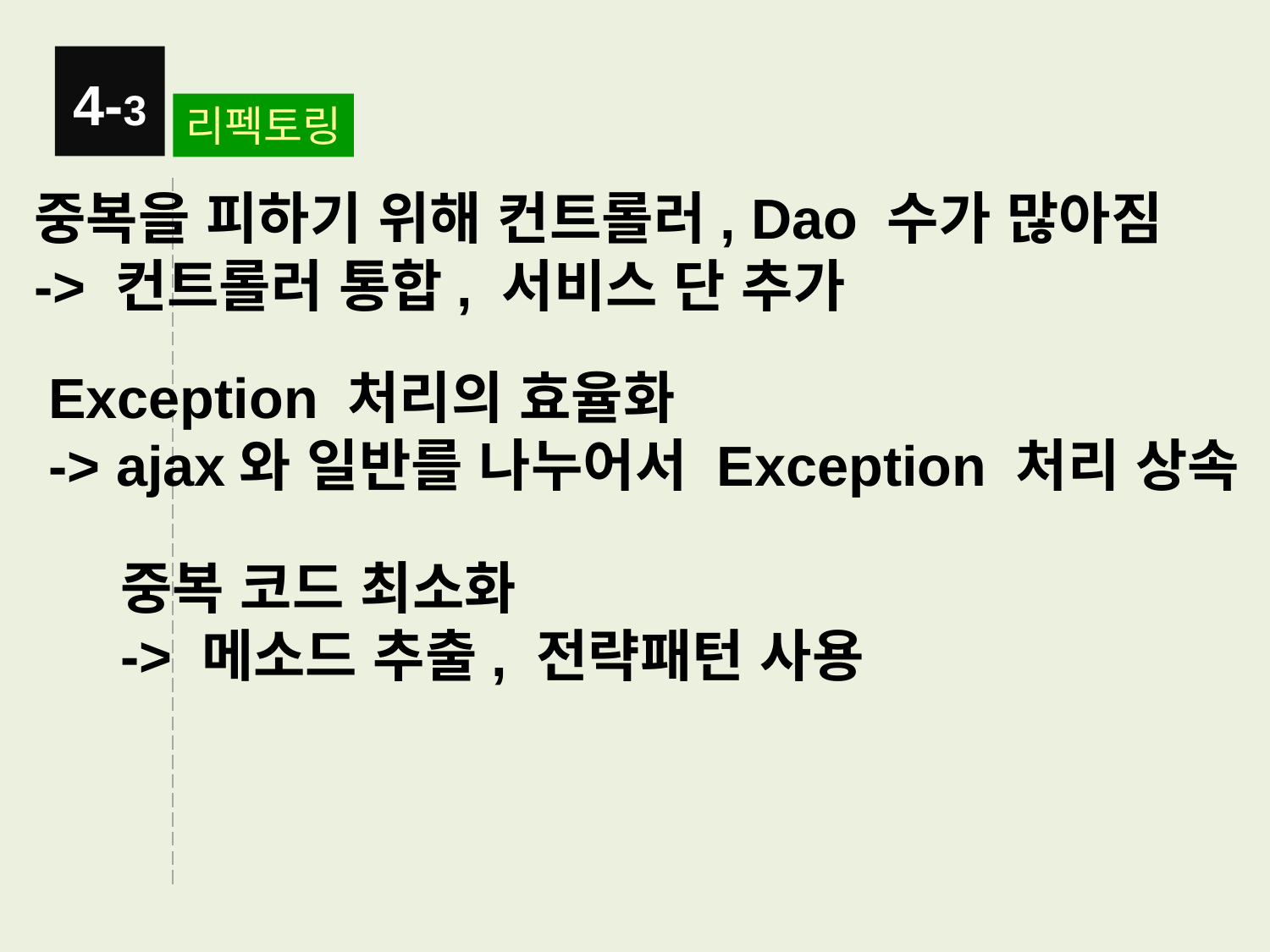

4-3
리펙토링
중복을 피하기 위해 컨트롤러, Dao 수가 많아짐
-> 컨트롤러 통합, 서비스 단 추가
Exception 처리의 효율화
-> ajax와 일반를 나누어서 Exception 처리 상속
중복 코드 최소화
-> 메소드 추출, 전략패턴 사용